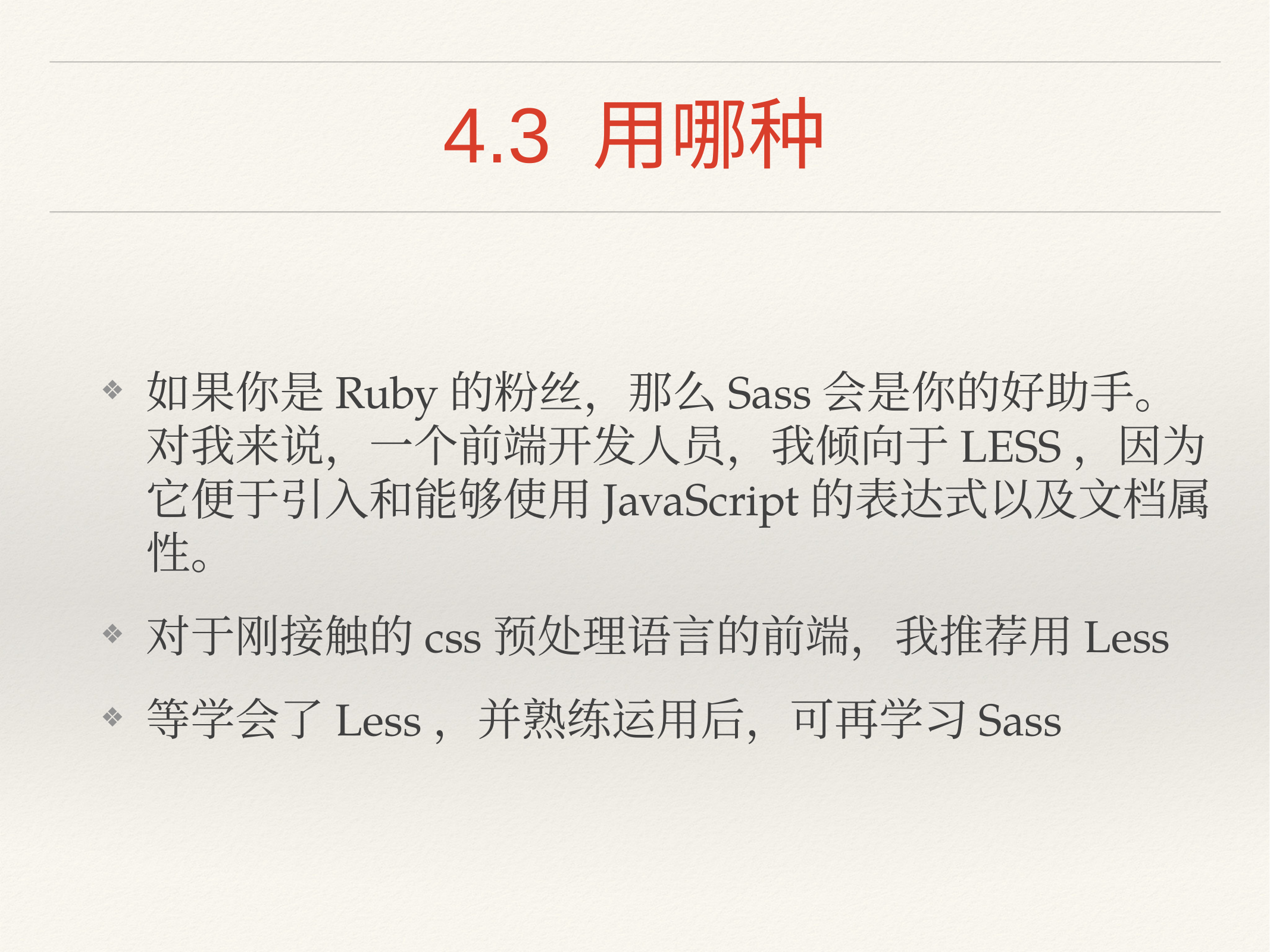

35
# 4.3 用哪种
如果你是Ruby的粉丝，那么Sass会是你的好助手。对我来说，一个前端开发人员，我倾向于LESS，因为它便于引入和能够使用JavaScript的表达式以及文档属性。
对于刚接触的css预处理语言的前端，我推荐用Less
等学会了Less，并熟练运用后，可再学习Sass